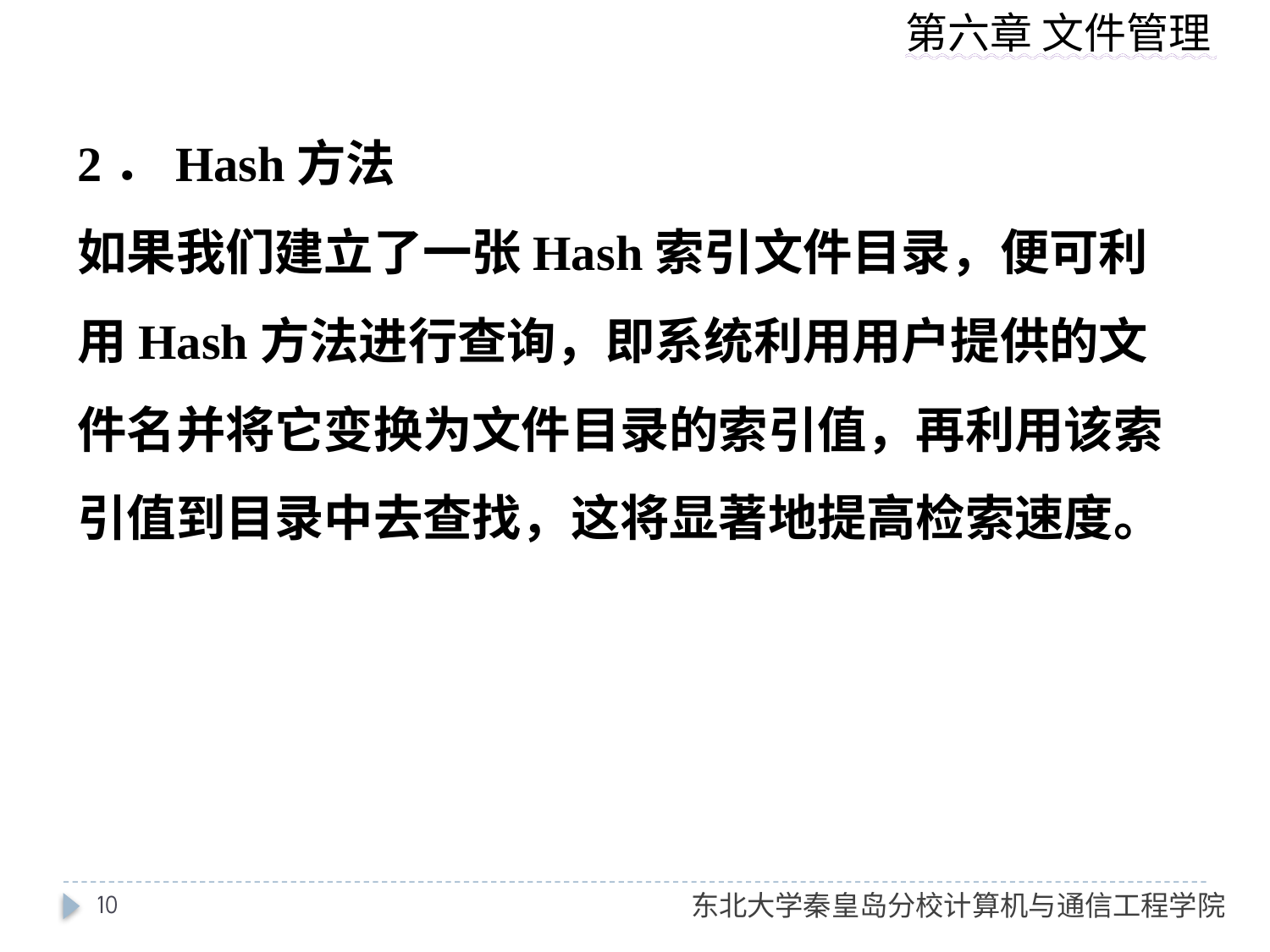

2．Hash方法
如果我们建立了一张Hash索引文件目录，便可利用Hash方法进行查询，即系统利用用户提供的文件名并将它变换为文件目录的索引值，再利用该索引值到目录中去查找，这将显著地提高检索速度。
10